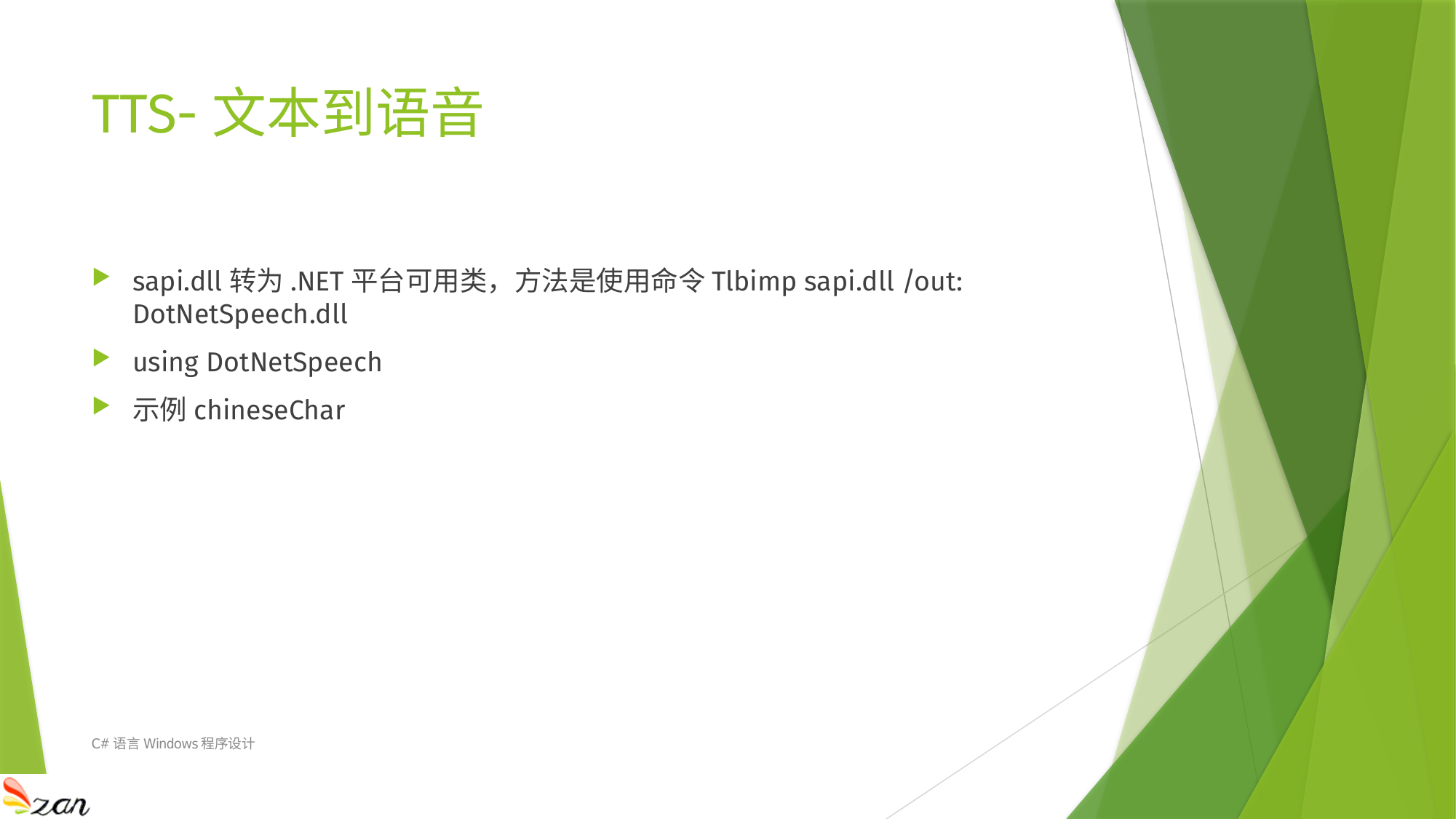

# TTS-文本到语音
sapi.dll转为.NET平台可用类，方法是使用命令Tlbimp sapi.dll /out: DotNetSpeech.dll
using DotNetSpeech
示例chineseChar
C#语言Windows程序设计